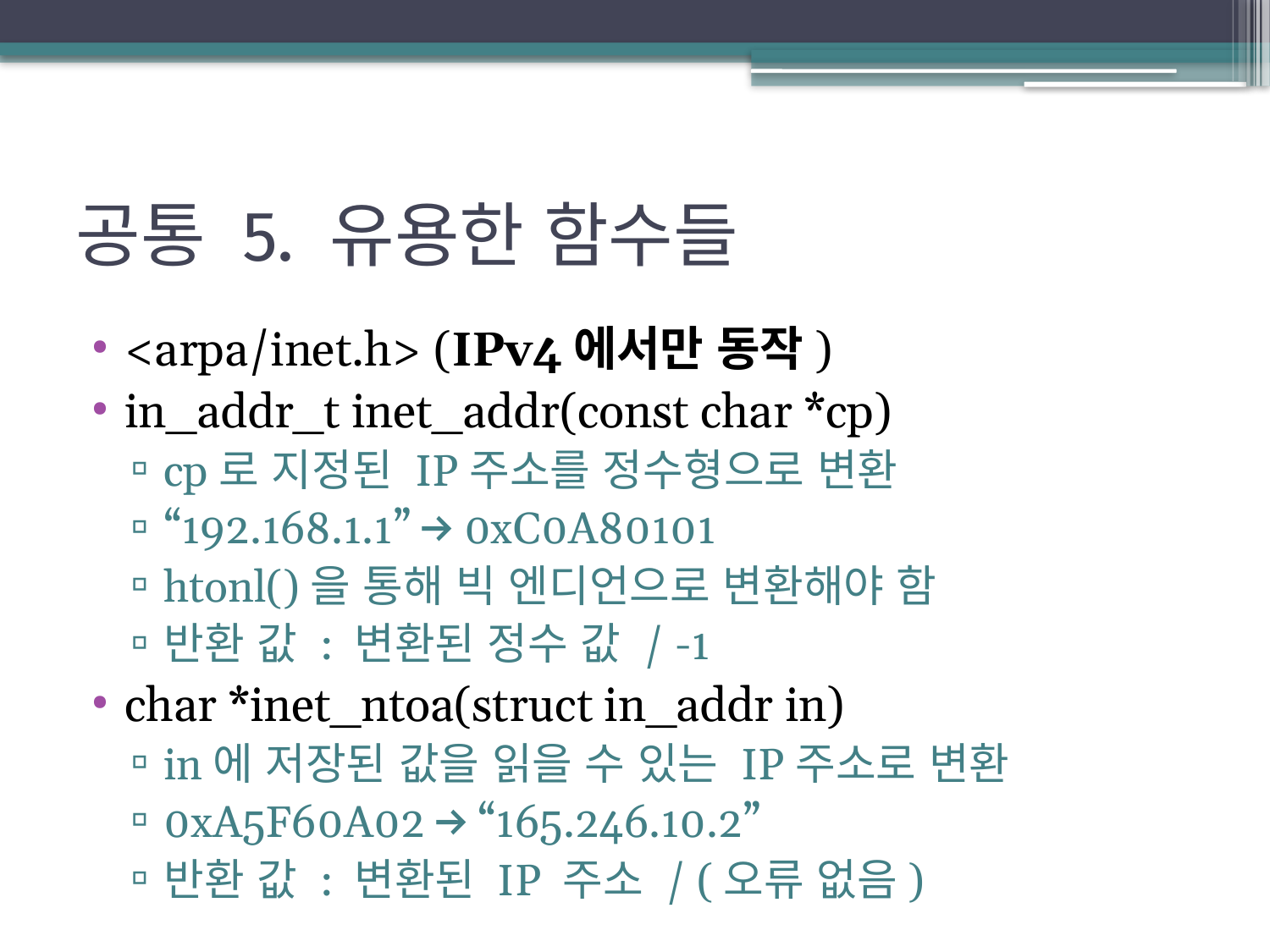

# 공통 5. 유용한 함수들
<arpa/inet.h> (IPv4에서만 동작)
in_addr_t inet_addr(const char *cp)
cp로 지정된 IP주소를 정수형으로 변환
“192.168.1.1” → 0xC0A80101
htonl()을 통해 빅 엔디언으로 변환해야 함
반환 값 : 변환된 정수 값 / -1
char *inet_ntoa(struct in_addr in)
in에 저장된 값을 읽을 수 있는 IP주소로 변환
0xA5F60A02 → “165.246.10.2”
반환 값 : 변환된 IP 주소 / (오류 없음)